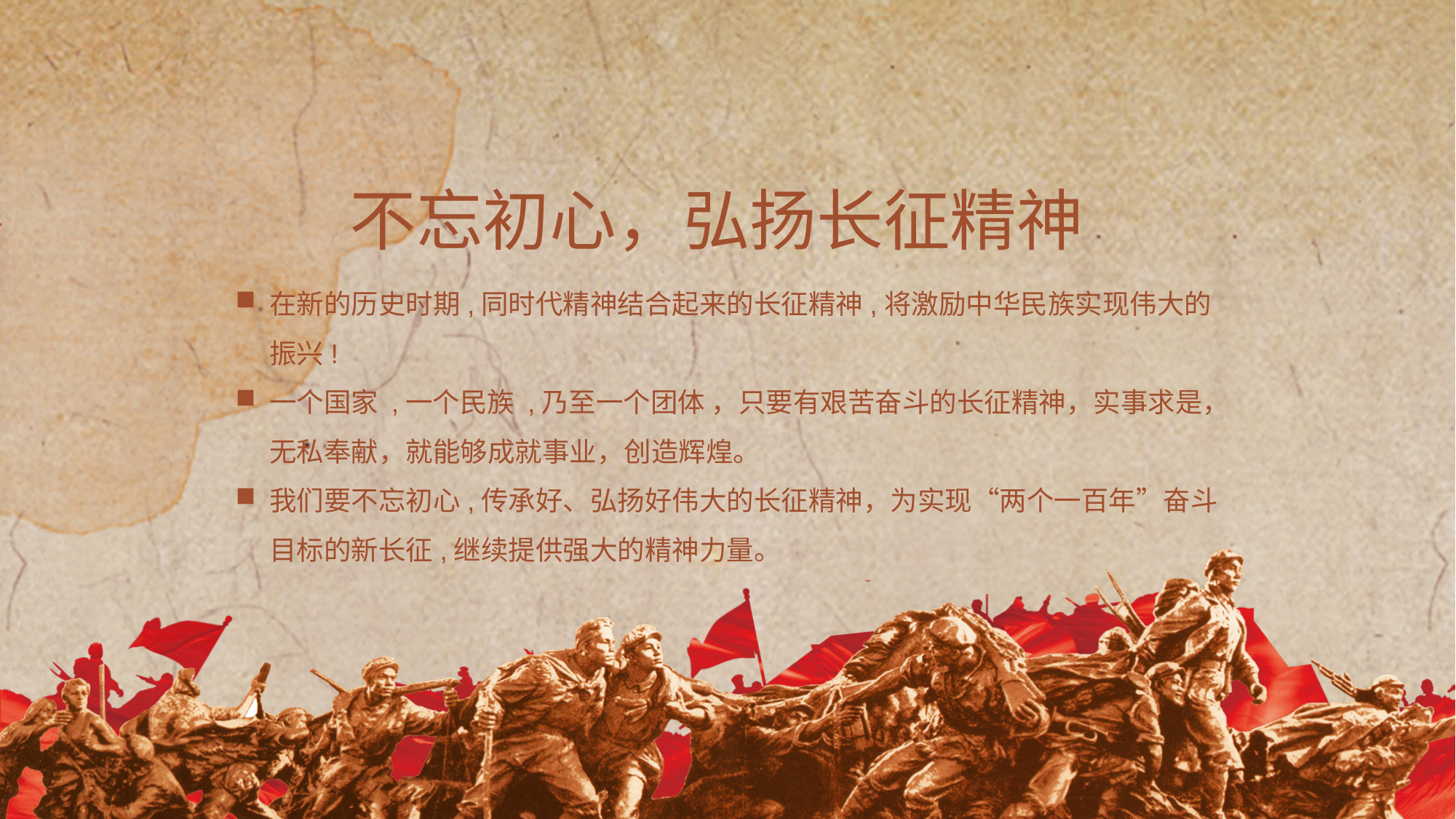

不忘初心，弘扬长征精神
在新的历史时期,同时代精神结合起来的长征精神,将激励中华民族实现伟大的振兴!
一个国家 ,一个民族 ,乃至一个团体 ，只要有艰苦奋斗的长征精神，实事求是，无私奉献，就能够成就事业，创造辉煌。
我们要不忘初心,传承好、弘扬好伟大的长征精神，为实现“两个一百年”奋斗 目标的新长征,继续提供强大的精神力量。